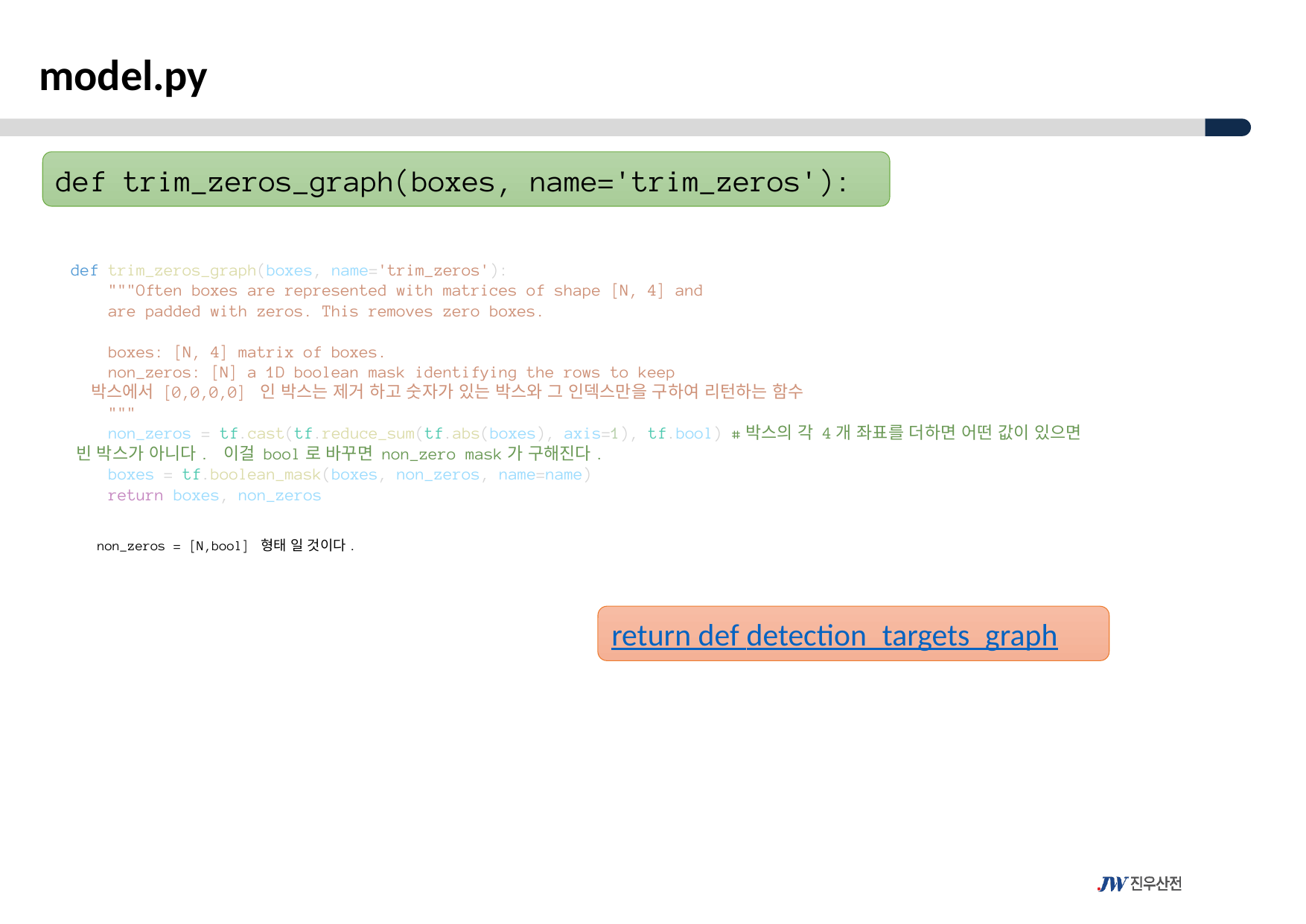

model.py
def trim_zeros_graph(boxes, name='trim_zeros'):
def trim_zeros_graph(boxes, name='trim_zeros'):
    """Often boxes are represented with matrices of shape [N, 4] and
    are padded with zeros. This removes zero boxes.
    boxes: [N, 4] matrix of boxes.
    non_zeros: [N] a 1D boolean mask identifying the rows to keep
    박스에서 [0,0,0,0] 인 박스는 제거 하고 숫자가 있는 박스와 그 인덱스만을 구하여 리턴하는 함수
    """
    non_zeros = tf.cast(tf.reduce_sum(tf.abs(boxes), axis=1), tf.bool) #박스의 각 4개 좌표를 더하면 어떤 값이 있으면 빈 박스가 아니다. 이걸 bool로 바꾸면 non_zero mask가 구해진다.
    boxes = tf.boolean_mask(boxes, non_zeros, name=name)
    return boxes, non_zeros
non_zeros = [N,bool] 형태 일 것이다.
return def detection_targets_graph